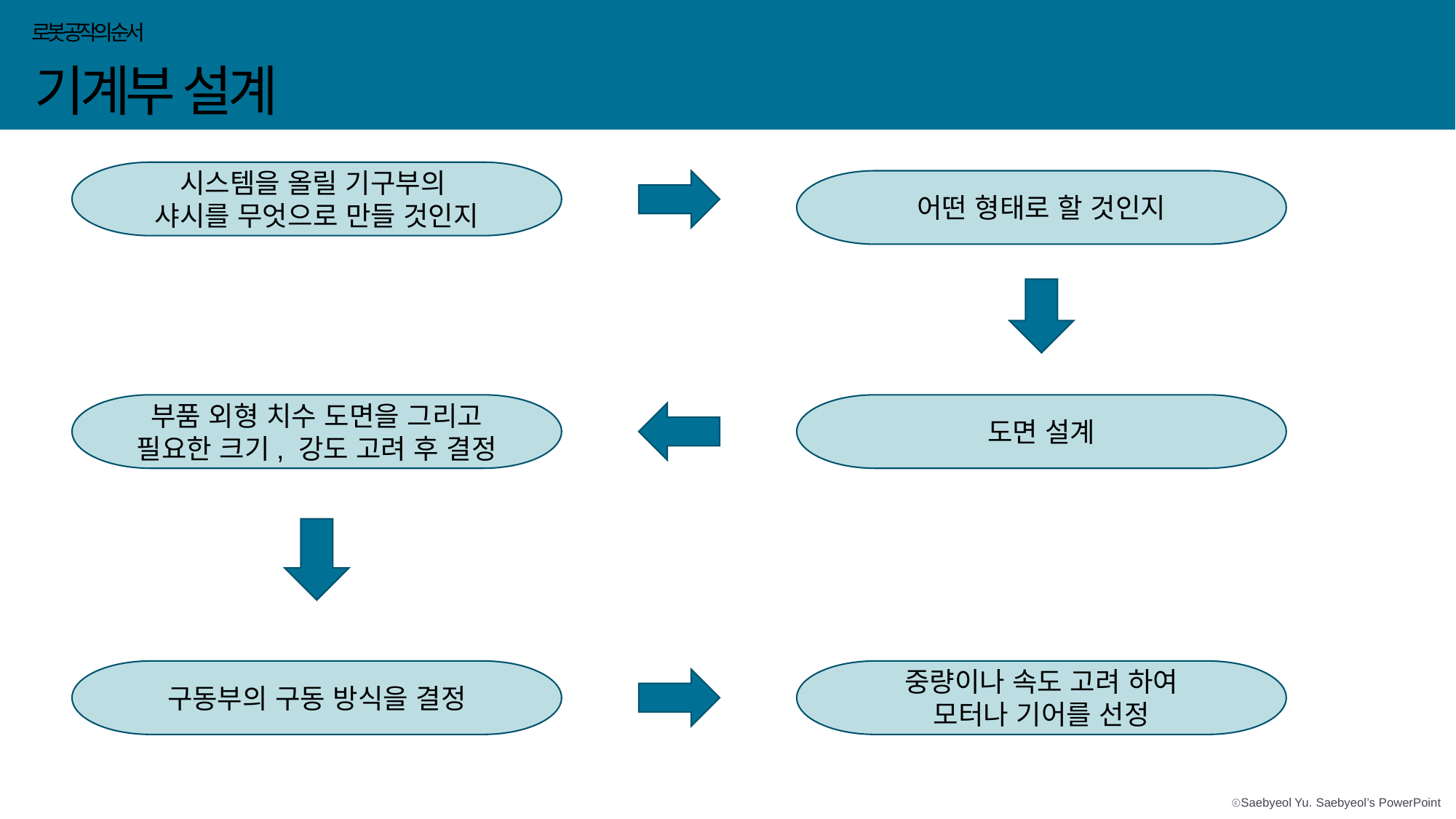

기계부 설계

로봇 공작의 순서
시스템을 올릴 기구부의
샤시를 무엇으로 만들 것인지

어떤 형태로 할 것인지

부품 외형 치수 도면을 그리고
필요한 크기, 강도 고려 후 결정
도면 설계

구동부의 구동 방식을 결정
중량이나 속도 고려 하여
모터나 기어를 선정